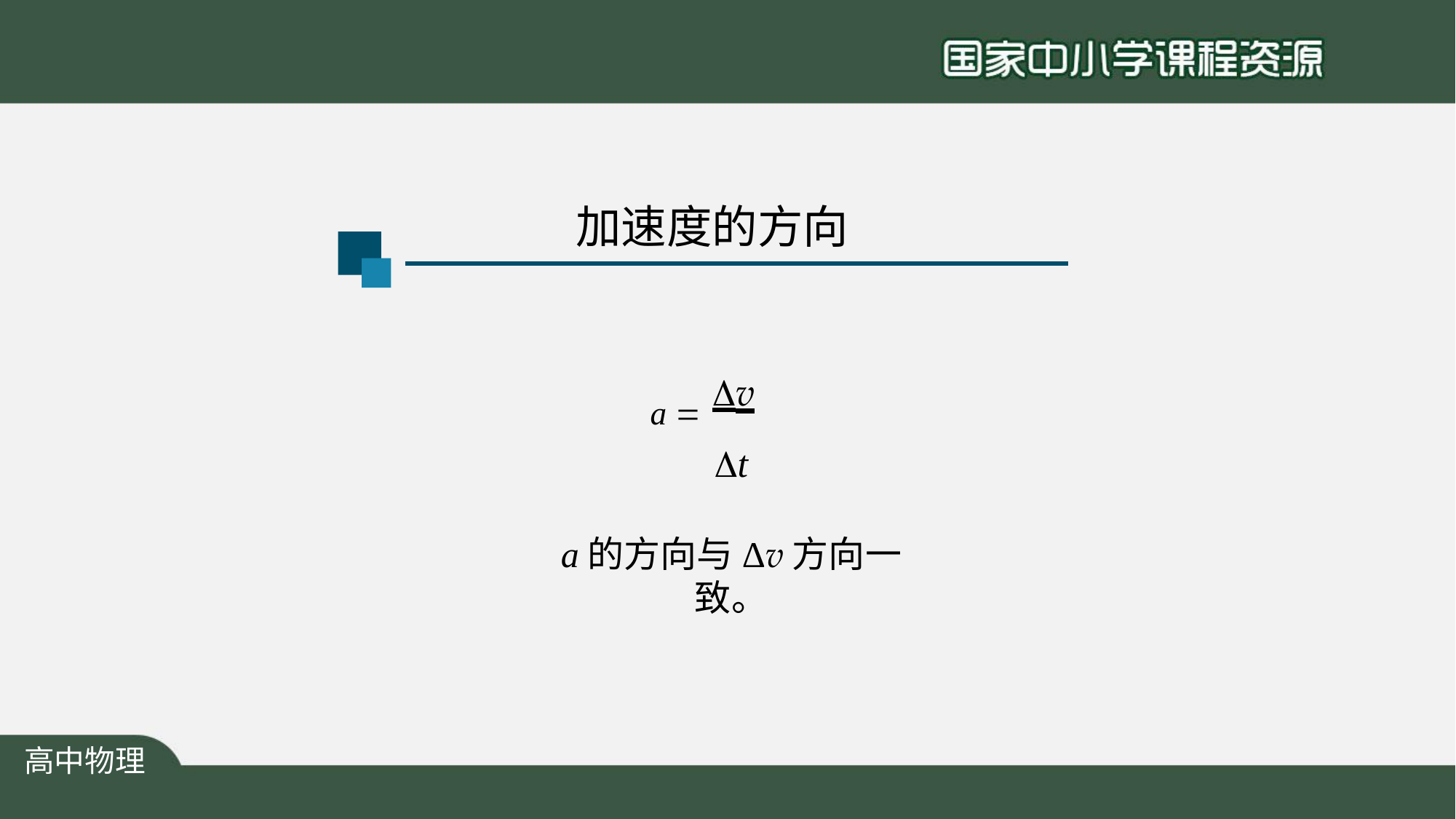

# 加速度的方向

a = Δv
Δt

a的方向与Δv方向一致。
高中物理